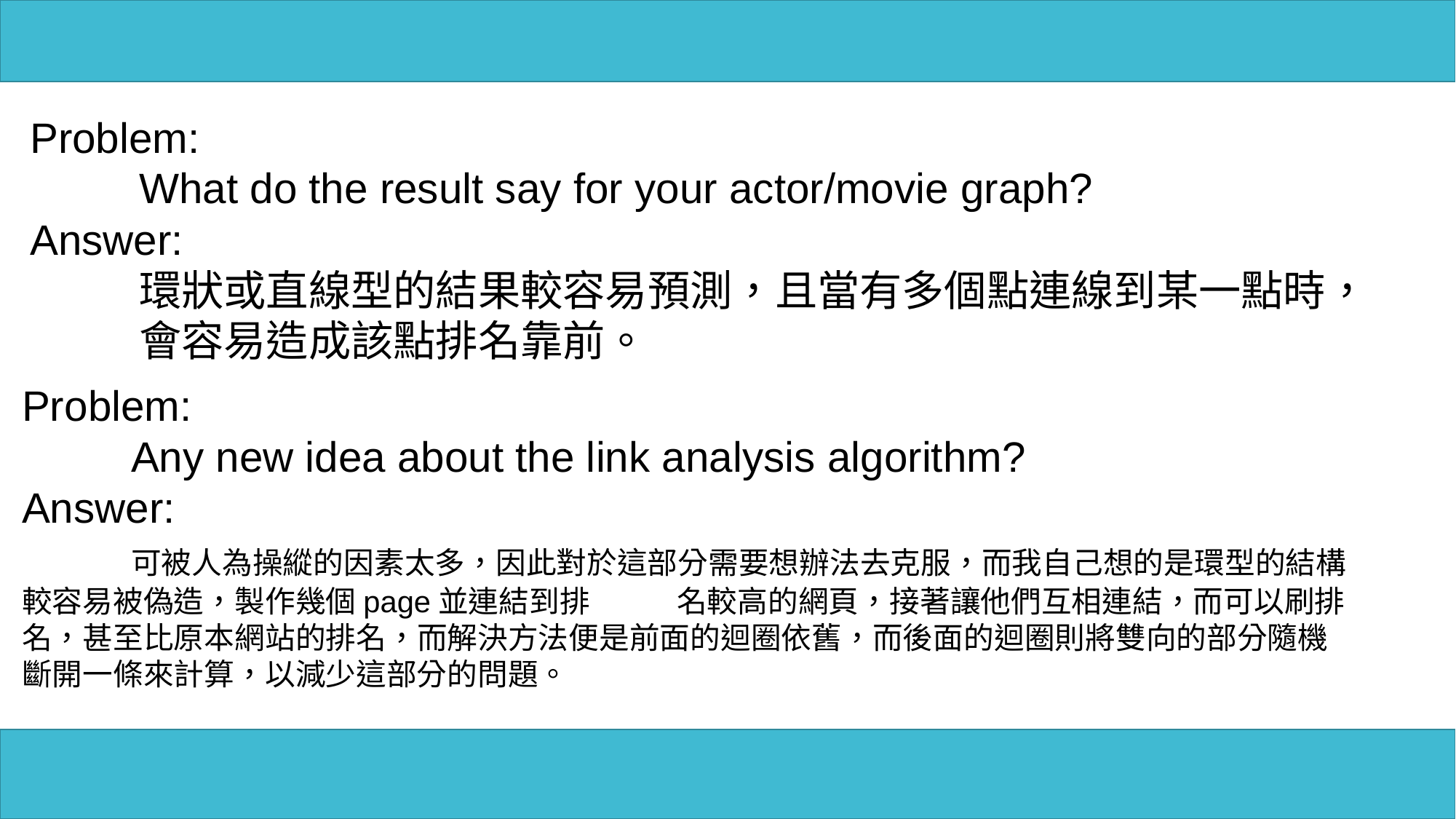

Problem:
	What do the result say for your actor/movie graph?
Answer:
	環狀或直線型的結果較容易預測，且當有多個點連線到某一點時，
	會容易造成該點排名靠前。

Problem:
	Any new idea about the link analysis algorithm?
Answer:
	可被人為操縱的因素太多，因此對於這部分需要想辦法去克服，而我自己想的是環型的結構較容易被偽造，製作幾個page並連結到排	名較高的網頁，接著讓他們互相連結，而可以刷排名，甚至比原本網站的排名，而解決方法便是前面的迴圈依舊，而後面的迴圈則將雙向的部分隨機斷開一條來計算，以減少這部分的問題。